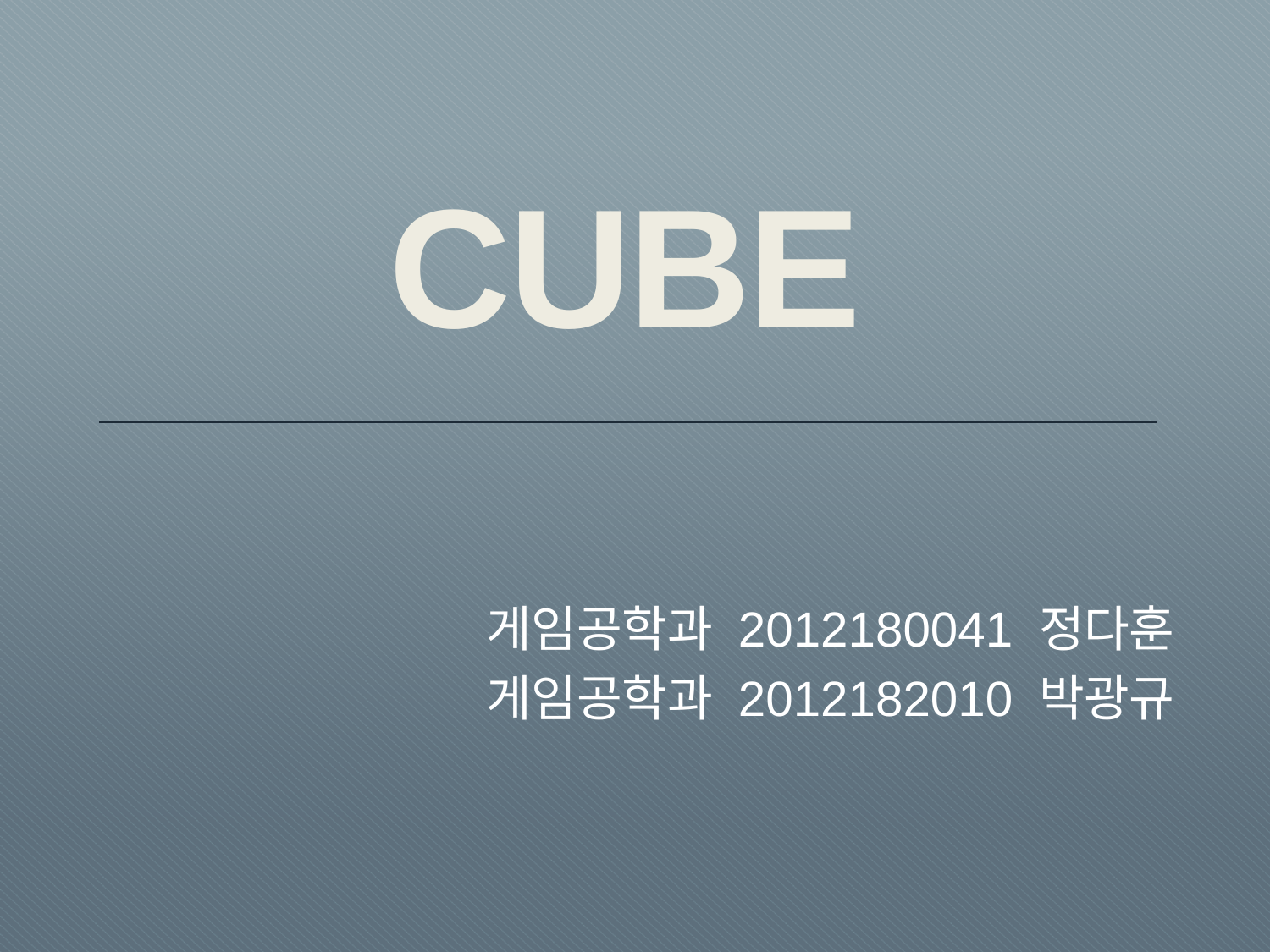

# CUBE
게임공학과 2012180041 정다훈
게임공학과 2012182010 박광규